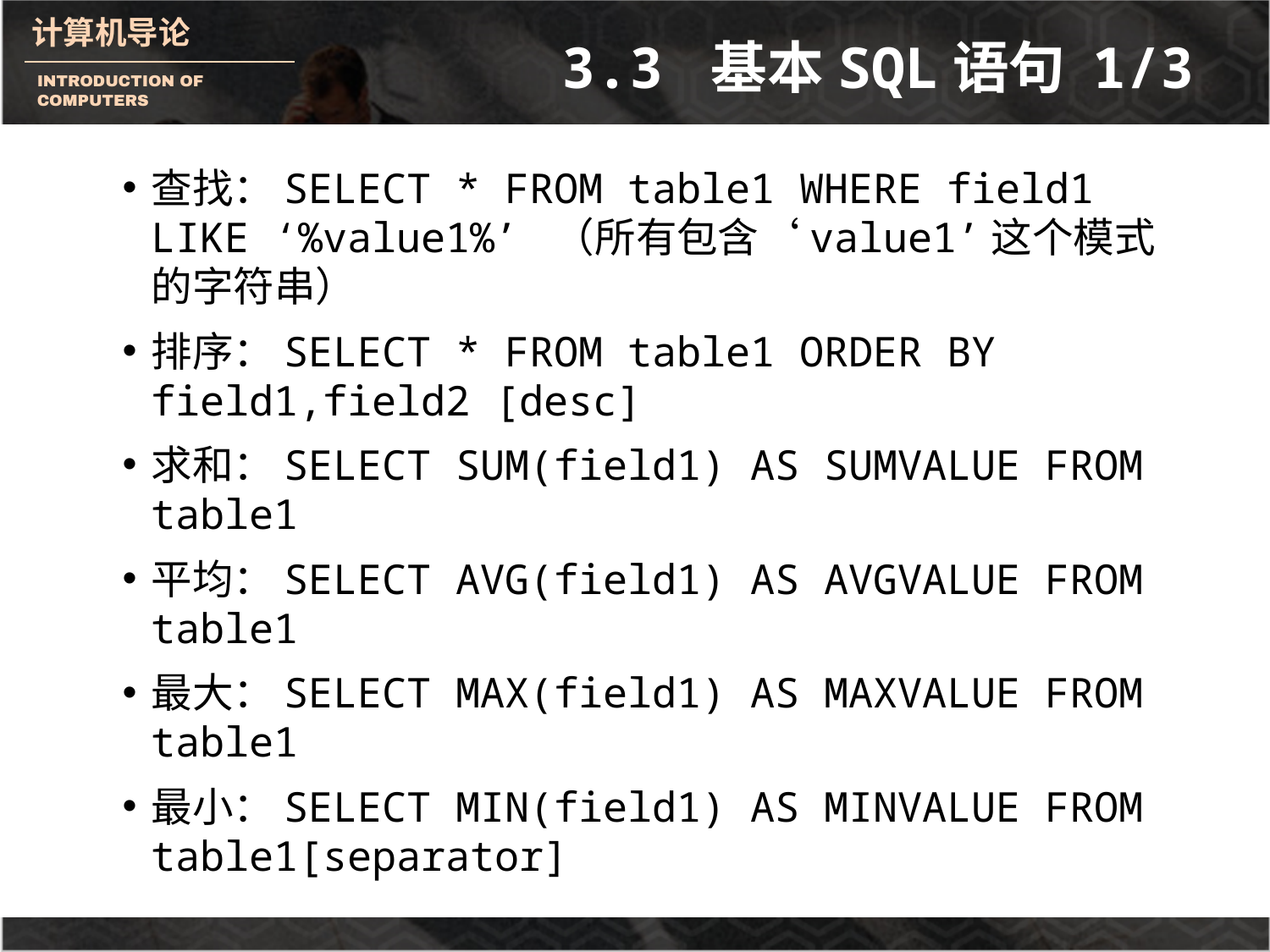

# 3.3 基本SQL语句 1/3
查找：SELECT * FROM table1 WHERE field1 LIKE ‘%value1%’ （所有包含‘value1’这个模式的字符串）
排序：SELECT * FROM table1 ORDER BY field1,field2 [desc]
求和：SELECT SUM(field1) AS SUMVALUE FROM table1
平均：SELECT AVG(field1) AS AVGVALUE FROM table1
最大：SELECT MAX(field1) AS MAXVALUE FROM table1
最小：SELECT MIN(field1) AS MINVALUE FROM table1[separator]